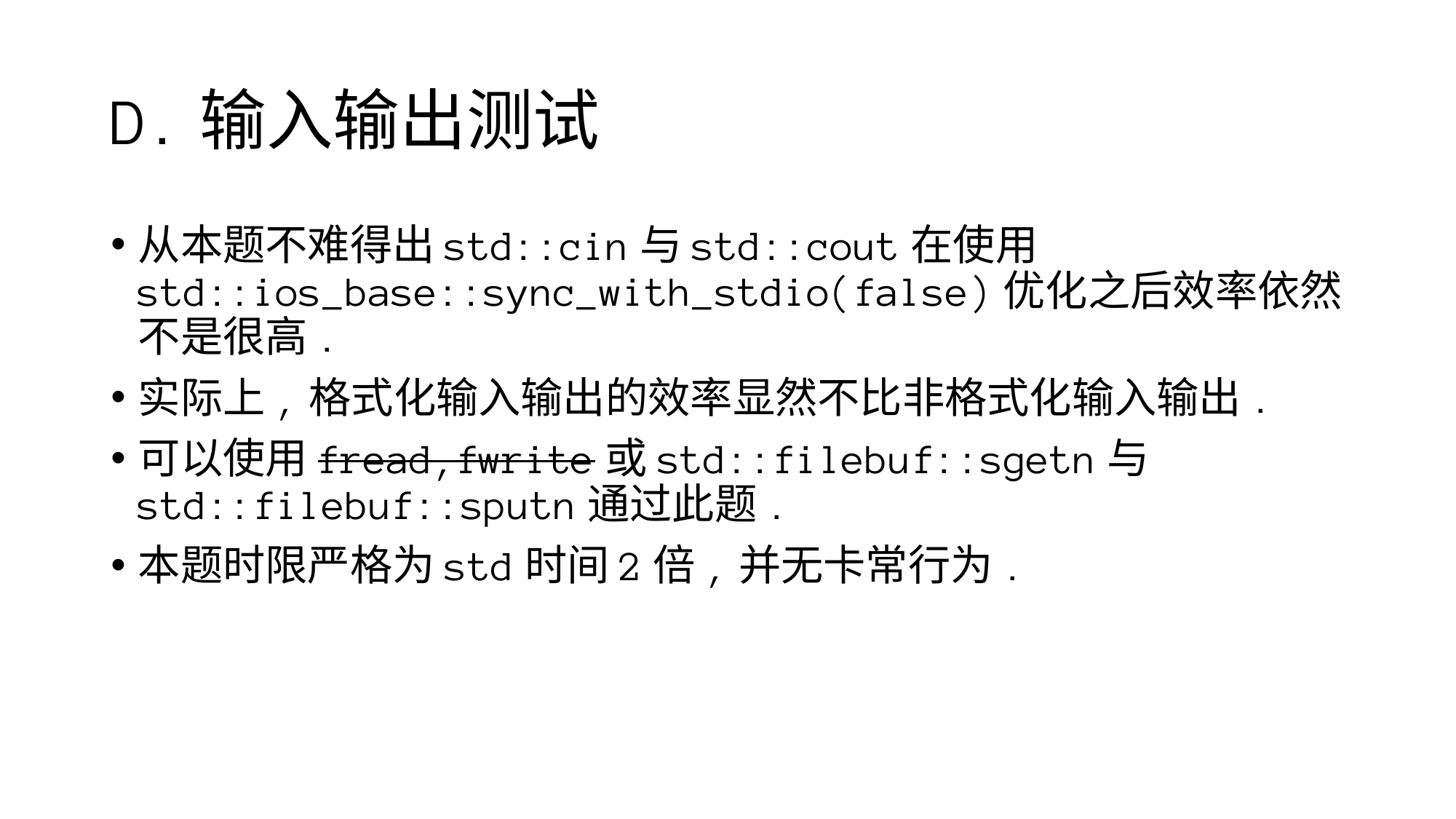

# D.输入输出测试
从本题不难得出std::cin与std::cout在使用std::ios_base::sync_with_stdio(false)优化之后效率依然不是很高.
实际上,格式化输入输出的效率显然不比非格式化输入输出.
可以使用fread,fwrite或std::filebuf::sgetn与std::filebuf::sputn通过此题.
本题时限严格为std时间2倍,并无卡常行为.